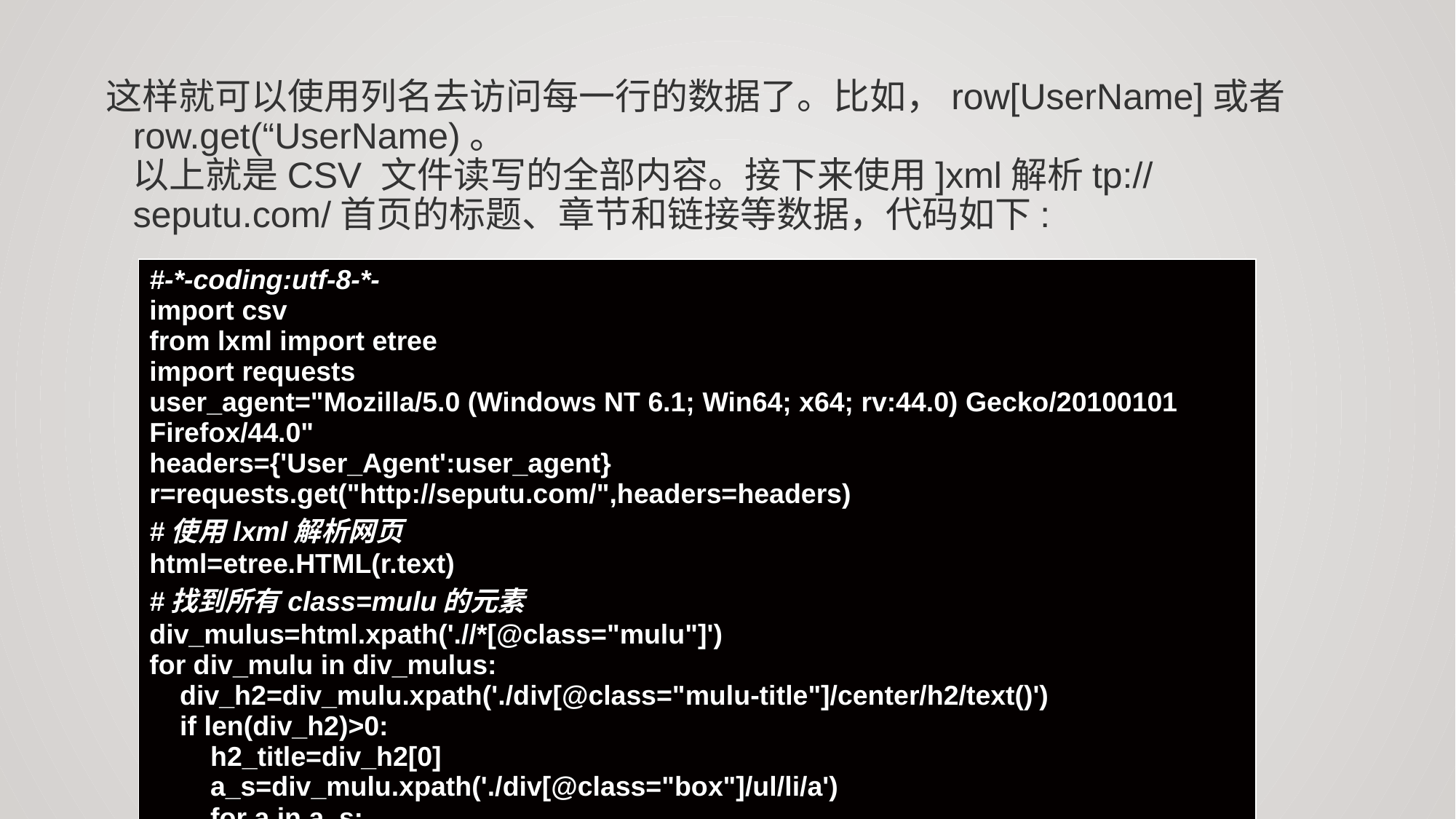

这样就可以使用列名去访问每一行的数据了。比如，row[UserName]或者row.get(“UserName)。
以上就是CSV 文件读写的全部内容。接下来使用]xml解析tp://seputu.com/首页的标题、章节和链接等数据，代码如下:

| #-\*-coding:utf-8-\*- import csv from lxml import etree import requests user\_agent="Mozilla/5.0 (Windows NT 6.1; Win64; x64; rv:44.0) Gecko/20100101 Firefox/44.0" headers={'User\_Agent':user\_agent} r=requests.get("http://seputu.com/",headers=headers) #使用lxml解析网页 html=etree.HTML(r.text) #找到所有class=mulu的元素 div\_mulus=html.xpath('.//\*[@class="mulu"]') for div\_mulu in div\_mulus: div\_h2=div\_mulu.xpath('./div[@class="mulu-title"]/center/h2/text()') if len(div\_h2)>0: h2\_title=div\_h2[0] a\_s=div\_mulu.xpath('./div[@class="box"]/ul/li/a') for a in a\_s: #找到href属性 href=a.xpath('./@href')[0] #找到title属性 box\_title=a.xpath('./@title')[0].encode('utf-8') |
| --- |